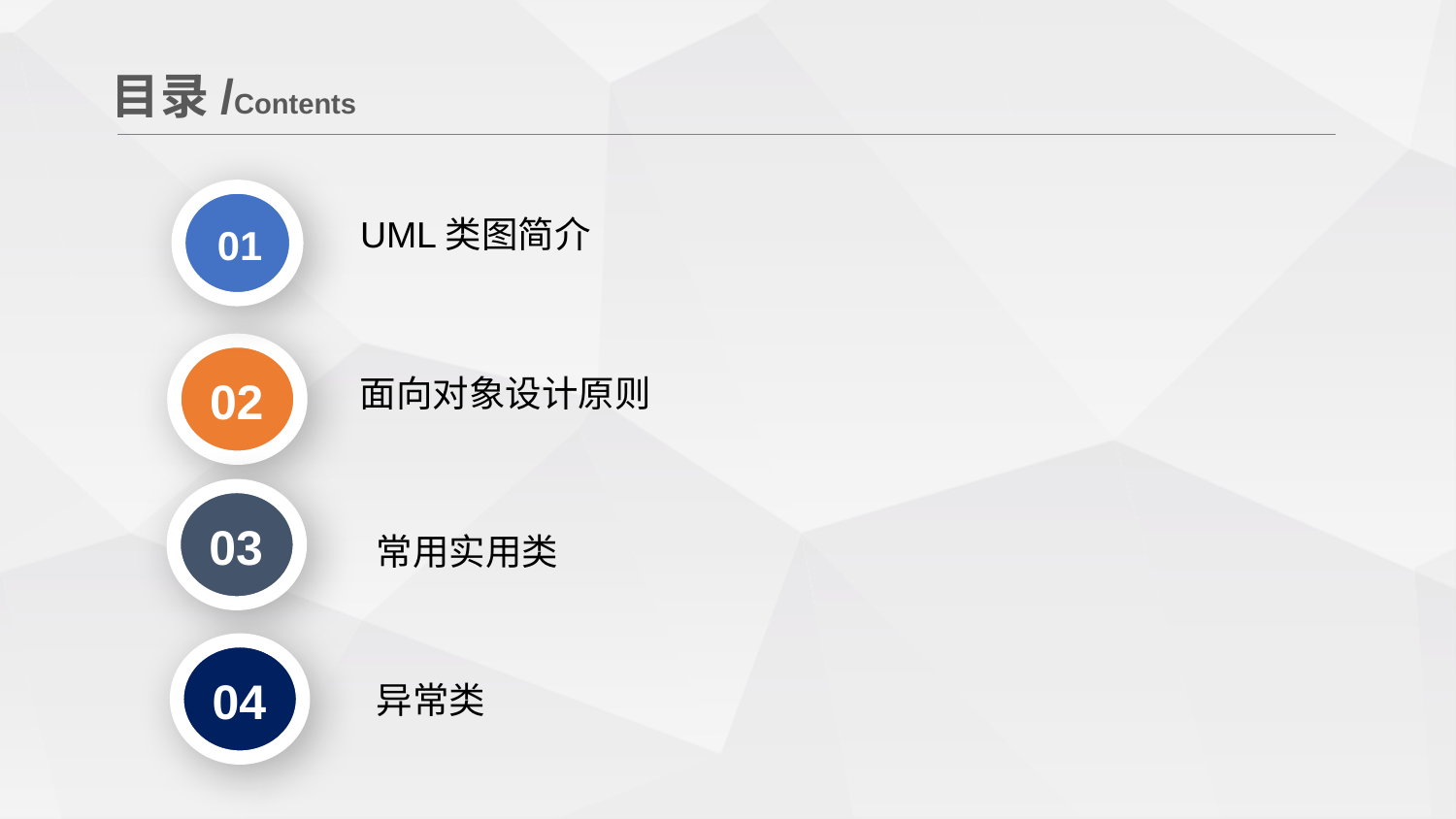

目录/Contents

01
UML类图简介

02
面向对象设计原则

03
常用实用类

04
异常类